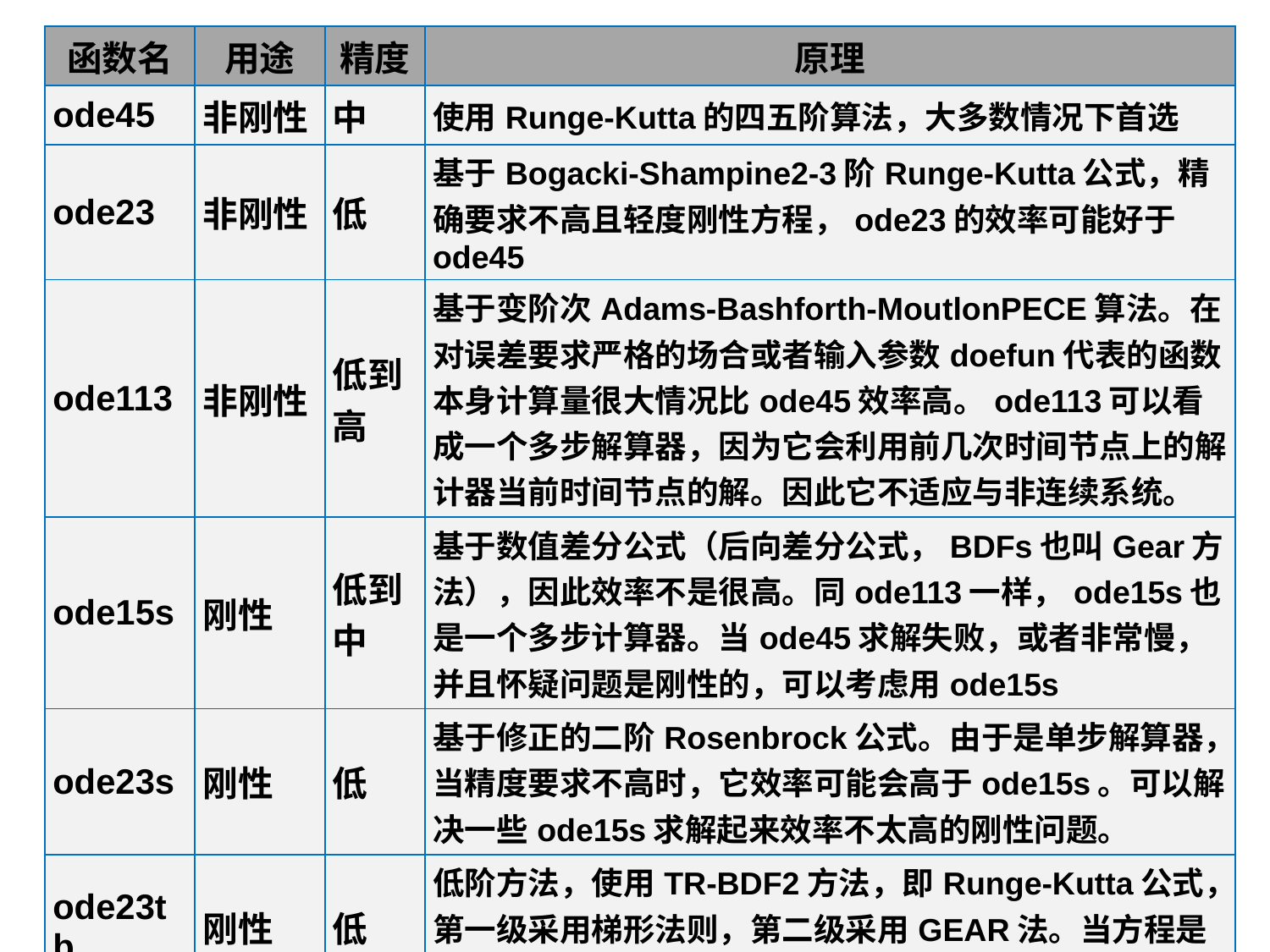

| 函数名 | 用途 | 精度 | 原理 |
| --- | --- | --- | --- |
| ode45 | 非刚性 | 中 | 使用Runge-Kutta的四五阶算法，大多数情况下首选 |
| ode23 | 非刚性 | 低 | 基于Bogacki-Shampine2-3阶Runge-Kutta公式，精确要求不高且轻度刚性方程，ode23的效率可能好于ode45 |
| ode113 | 非刚性 | 低到高 | 基于变阶次Adams-Bashforth-MoutlonPECE算法。在对误差要求严格的场合或者输入参数doefun代表的函数本身计算量很大情况比ode45效率高。ode113可以看成一个多步解算器，因为它会利用前几次时间节点上的解计器当前时间节点的解。因此它不适应与非连续系统。 |
| ode15s | 刚性 | 低到中 | 基于数值差分公式（后向差分公式，BDFs也叫Gear方法），因此效率不是很高。同ode113一样，ode15s也是一个多步计算器。当ode45求解失败，或者非常慢，并且怀疑问题是刚性的，可以考虑用ode15s |
| ode23s | 刚性 | 低 | 基于修正的二阶Rosenbrock公式。由于是单步解算器，当精度要求不高时，它效率可能会高于ode15s。可以解决一些ode15s求解起来效率不太高的刚性问题。 |
| ode23tb | 刚性 | 低 | 低阶方法，使用TR-BDF2方法，即Runge-Kutta公式，第一级采用梯形法则，第二级采用GEAR法。当方程是刚性的，并且求解要求精度不高时可以使用 |
| ode23t | 中等刚性 | 低 | 使用自由内插法的梯形法则 |